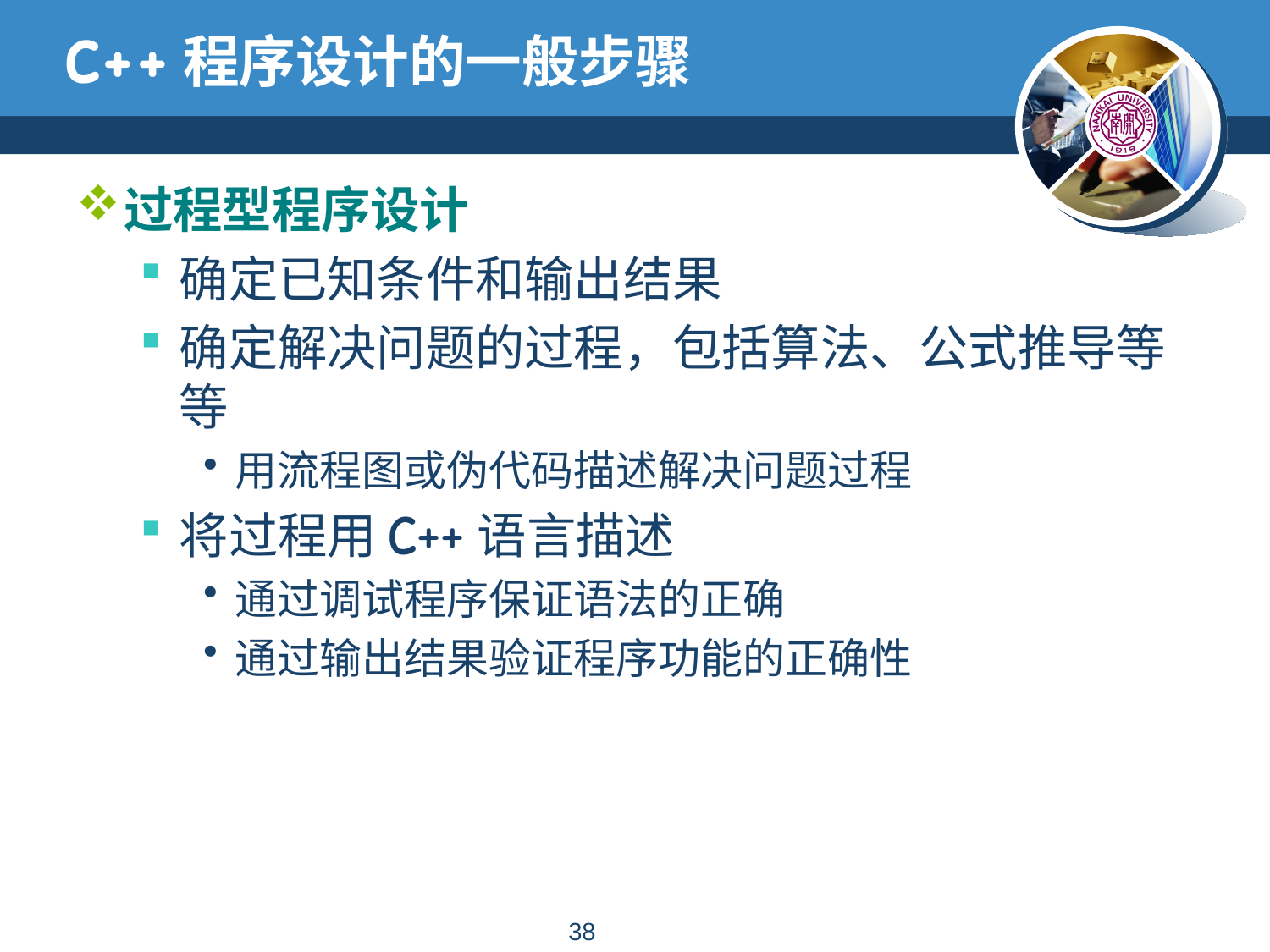

# C++程序设计的一般步骤
过程型程序设计
确定已知条件和输出结果
确定解决问题的过程，包括算法、公式推导等等
用流程图或伪代码描述解决问题过程
将过程用C++语言描述
通过调试程序保证语法的正确
通过输出结果验证程序功能的正确性
38